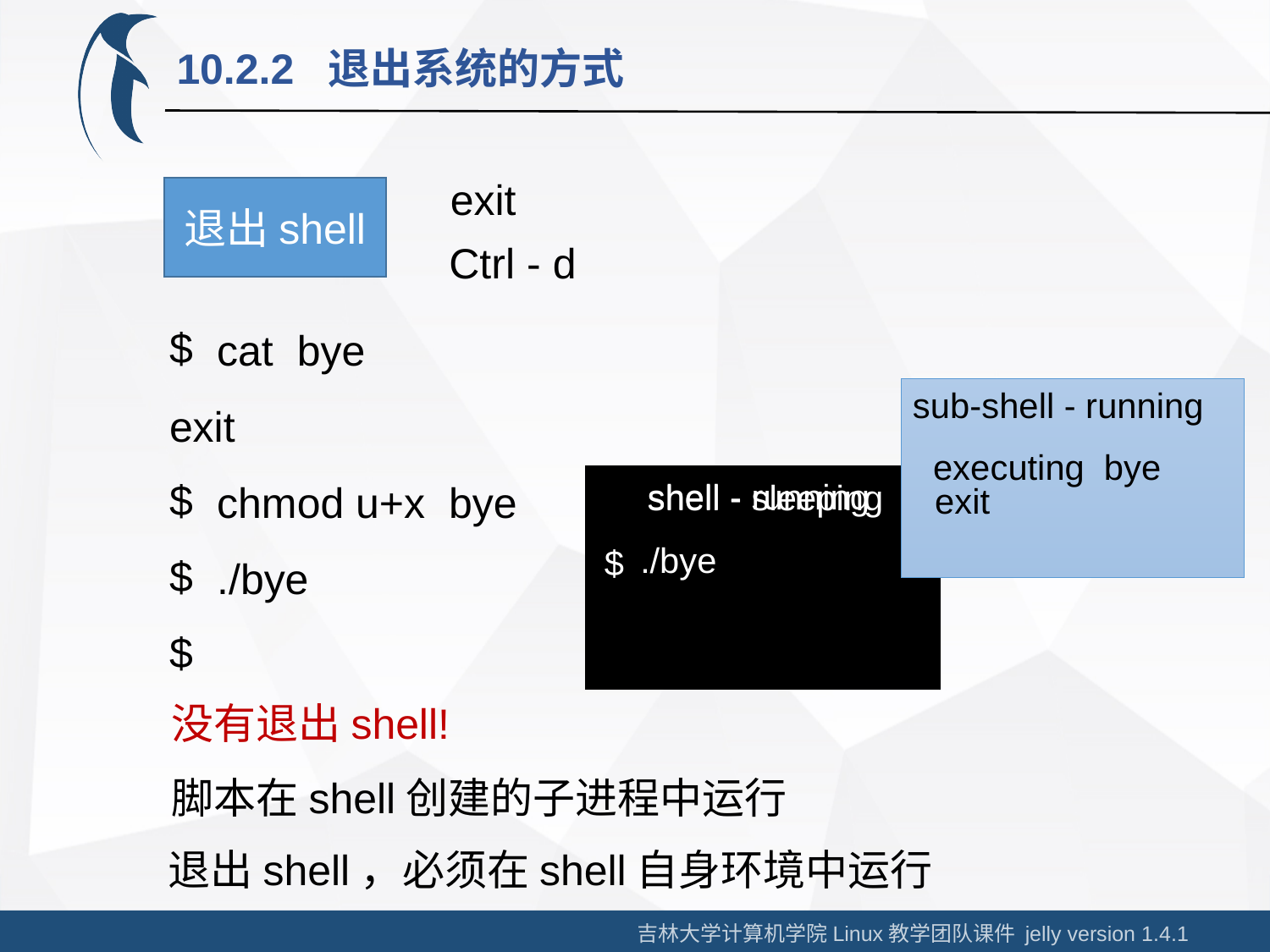

10.2.2  退出系统的方式
exit
退出shell
Ctrl - d
cat  bye
exit
chmod u+x  bye
./bye

sub-shell - running

executing  bye

shell - running
shell - sleeping
exit
./bye
$
没有退出shell!
脚本在shell创建的子进程中运行
退出shell，必须在shell自身环境中运行